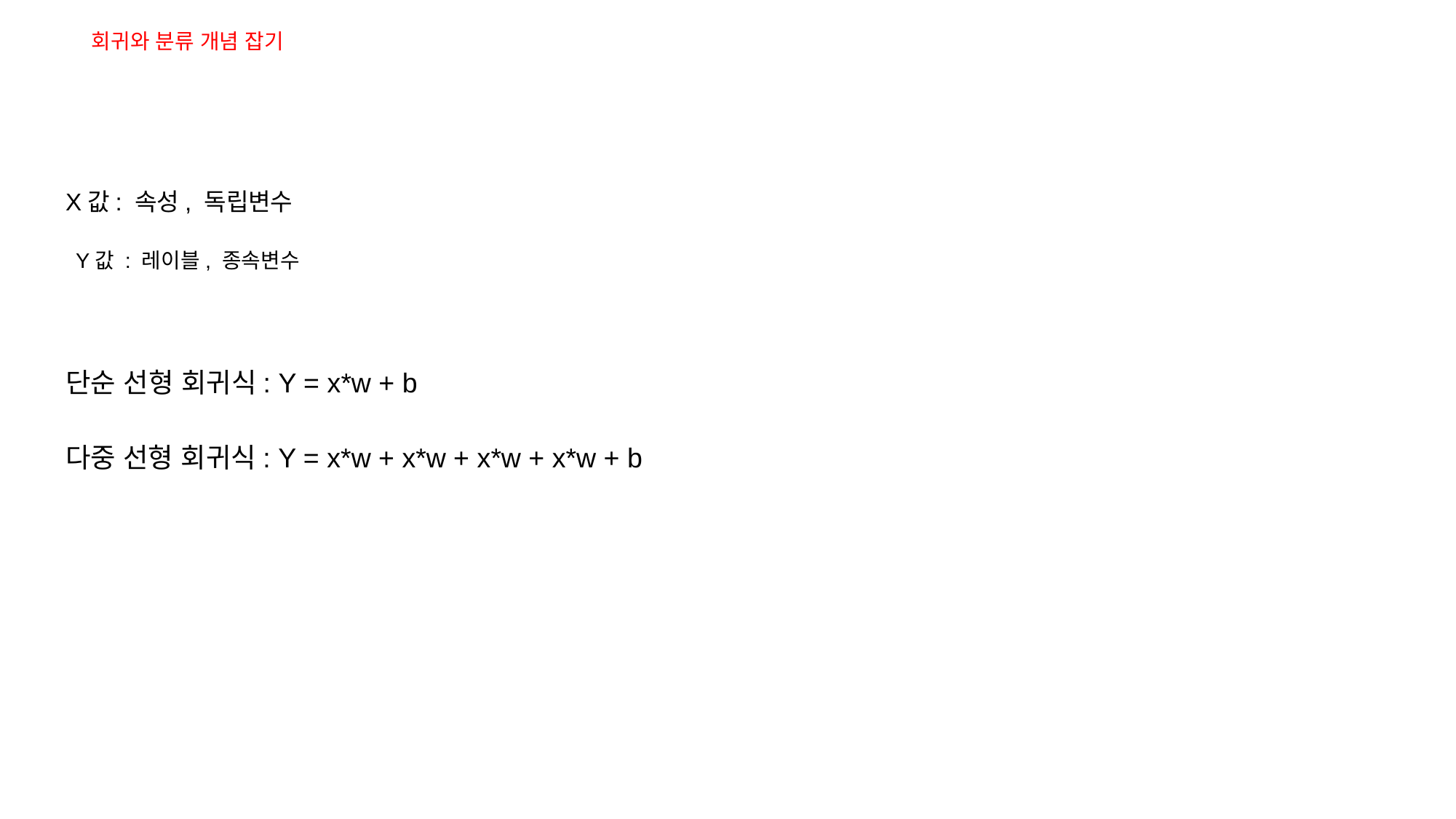

# 회귀와 분류 개념 잡기
X값: 속성, 독립변수
Y값 : 레이블, 종속변수
단순 선형 회귀식: Y = x*w + b
다중 선형 회귀식: Y = x*w + x*w + x*w + x*w + b